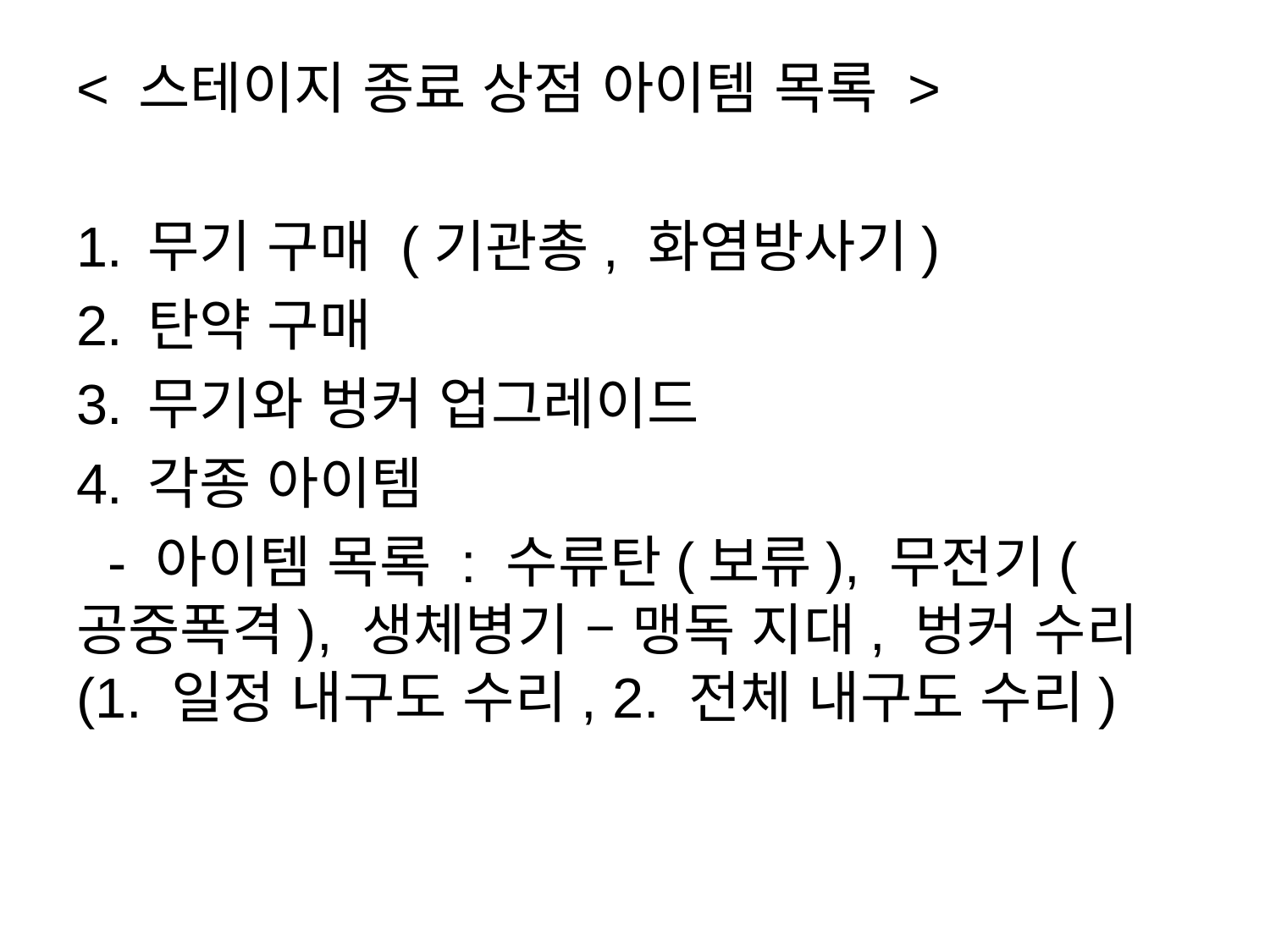

< 스테이지 종료 상점 아이템 목록 >

무기 구매 (기관총, 화염방사기)
탄약 구매
무기와 벙커 업그레이드
각종 아이템
  - 아이템 목록 : 수류탄(보류), 무전기(공중폭격), 생체병기 – 맹독 지대, 벙커 수리(1. 일정 내구도 수리, 2. 전체 내구도 수리)